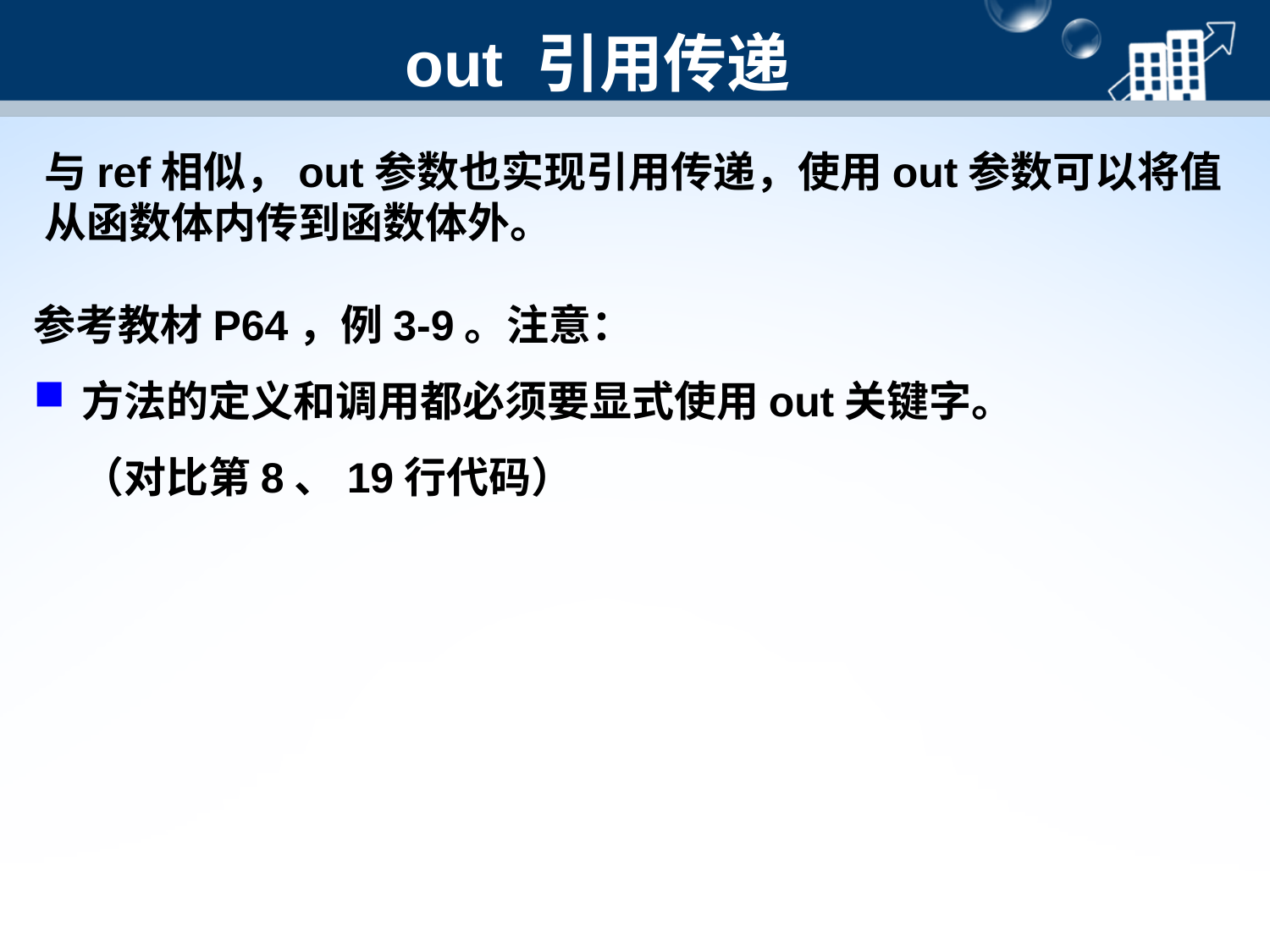

# out 引用传递
与ref相似，out参数也实现引用传递，使用out参数可以将值从函数体内传到函数体外。
参考教材P64，例3-9。注意：
方法的定义和调用都必须要显式使用out关键字。（对比第8、19行代码）